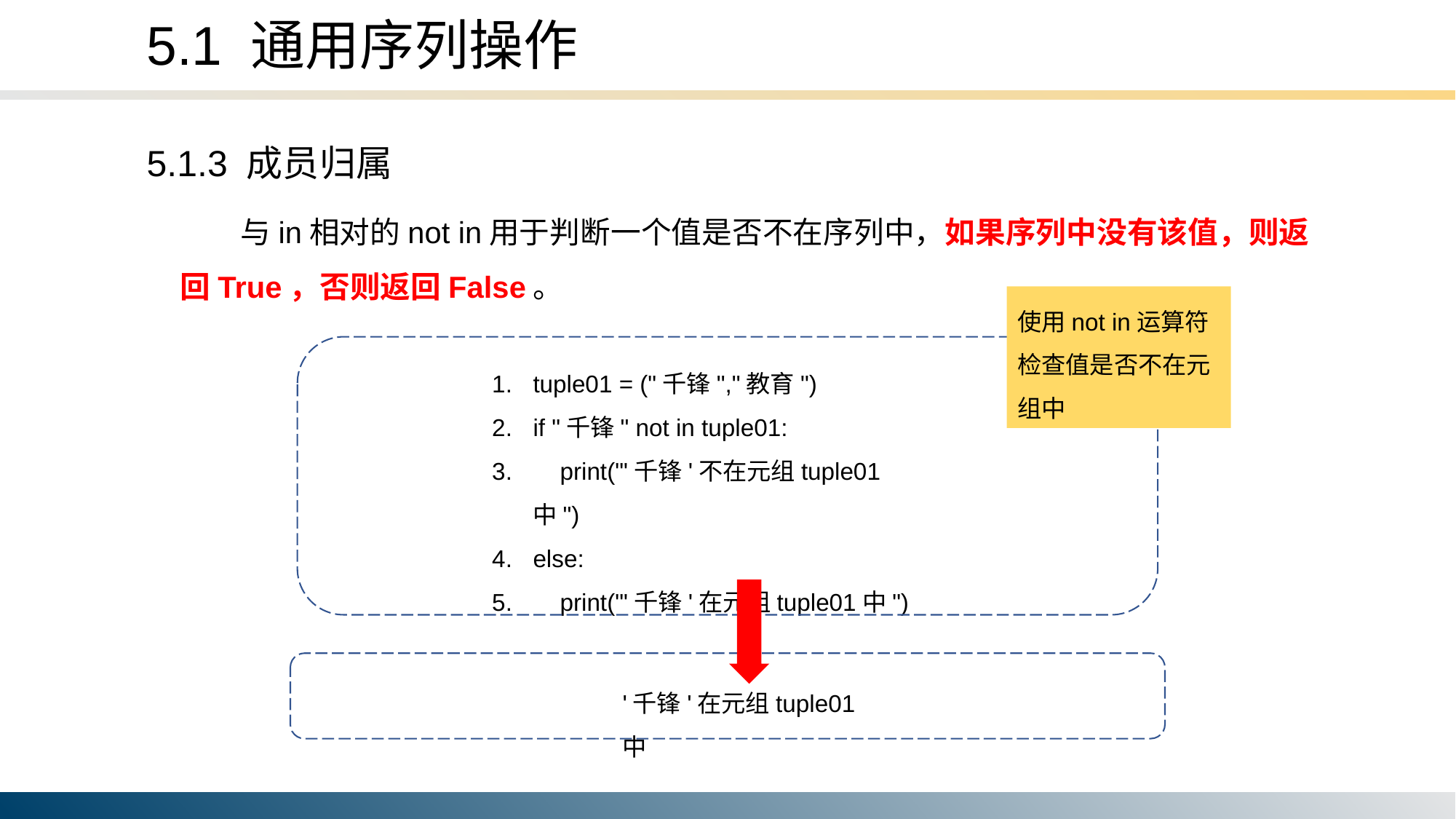

5.1 通用序列操作
5.1.3 成员归属
与in相对的not in用于判断一个值是否不在序列中，如果序列中没有该值，则返回True，否则返回False。
使用not in运算符检查值是否不在元组中

tuple01 = ("千锋","教育")
if "千锋" not in tuple01:
    print("'千锋'不在元组tuple01中")
else:
    print("'千锋'在元组tuple01中")

'千锋'在元组tuple01中